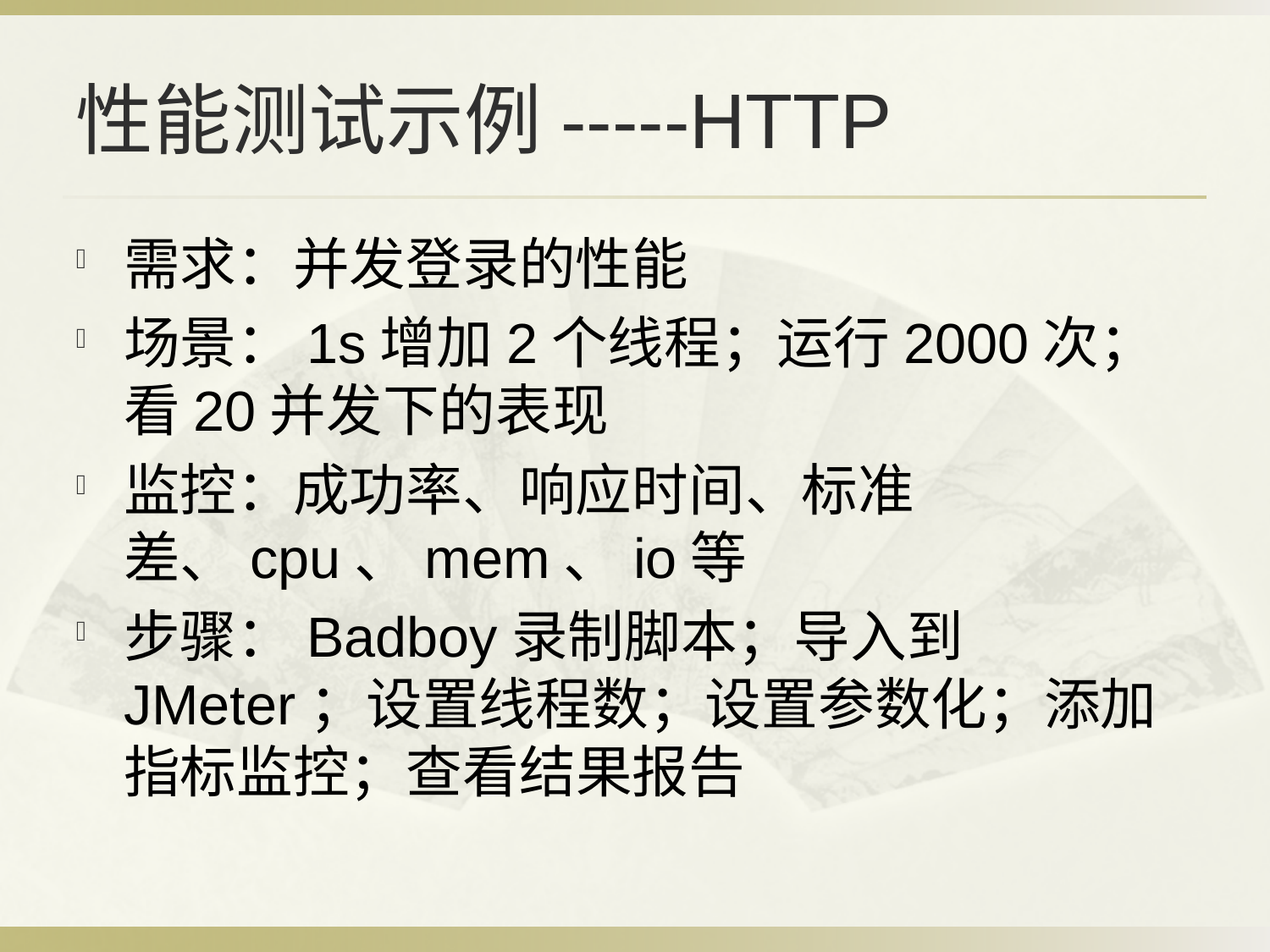

# 性能测试示例-----HTTP
需求：并发登录的性能
场景：1s增加2个线程；运行2000次；看20并发下的表现
监控：成功率、响应时间、标准差、cpu、mem、io等
步骤：Badboy录制脚本；导入到JMeter；设置线程数；设置参数化；添加指标监控；查看结果报告